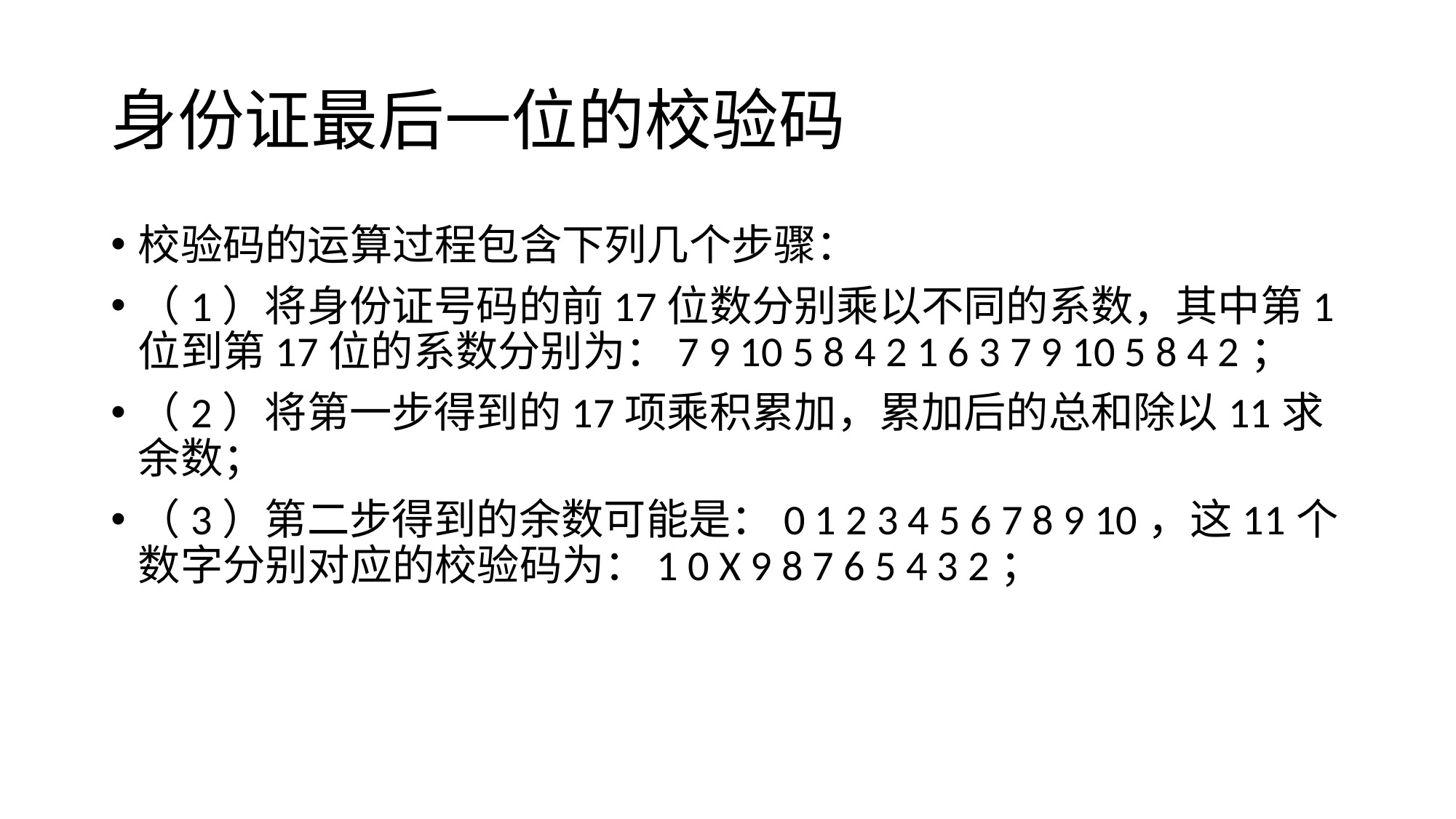

# 身份证最后一位的校验码
校验码的运算过程包含下列几个步骤：
（1）将身份证号码的前17位数分别乘以不同的系数，其中第1位到第17位的系数分别为：7 9 10 5 8 4 2 1 6 3 7 9 10 5 8 4 2；
（2）将第一步得到的17项乘积累加，累加后的总和除以11求余数；
（3）第二步得到的余数可能是：0 1 2 3 4 5 6 7 8 9 10，这11个数字分别对应的校验码为：1 0 X 9 8 7 6 5 4 3 2；